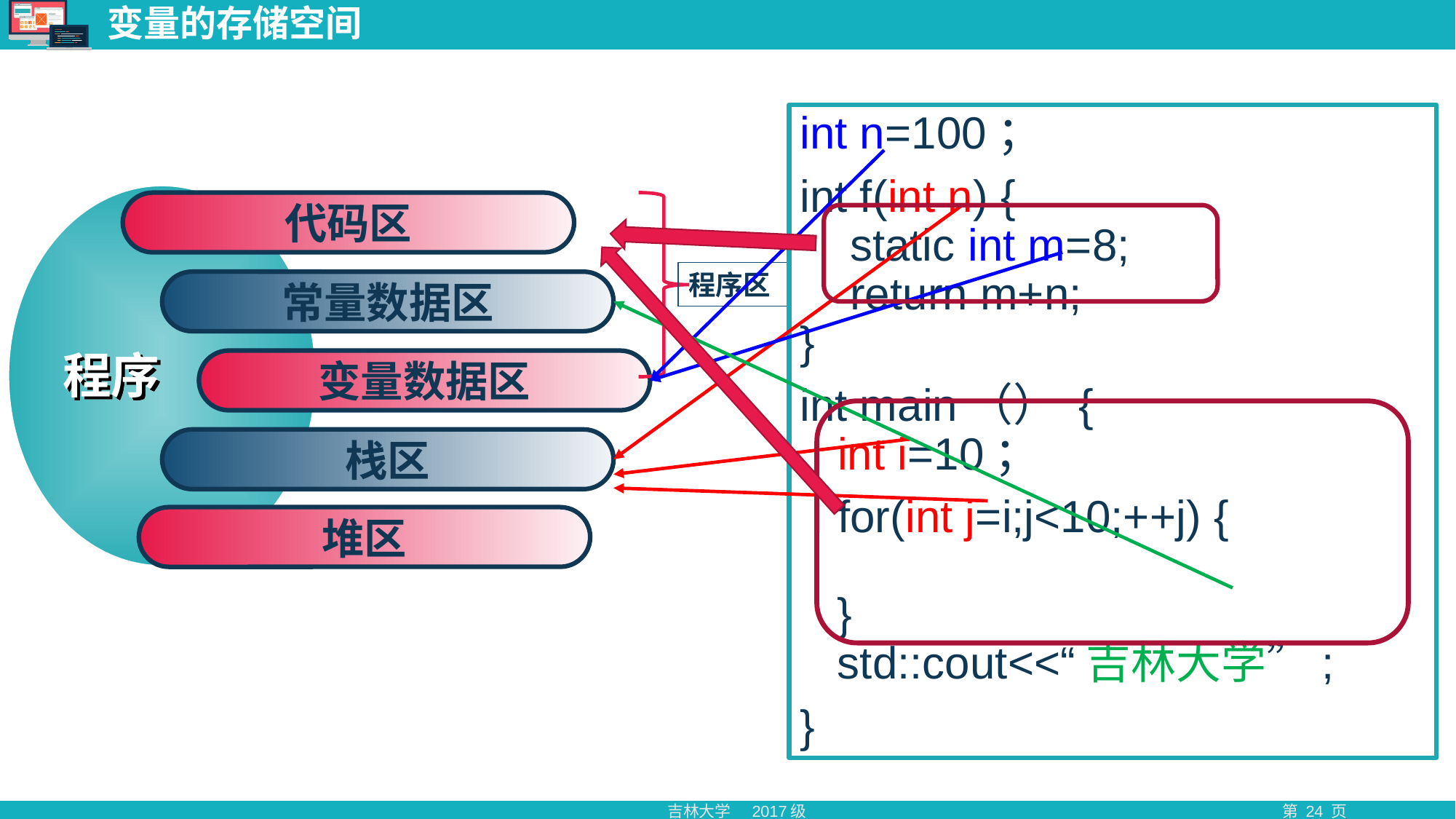

# 变量的存储空间
int n=100；
int f(int n) {
    static int m=8;
    return m+n;
}
int main（） {
   int i=10；
   for(int j=i;j<10;++j) {
   }
   std::cout<<“吉林大学”;
}

代码区

程序区
常量数据区
程序
变量数据区

栈区
堆区